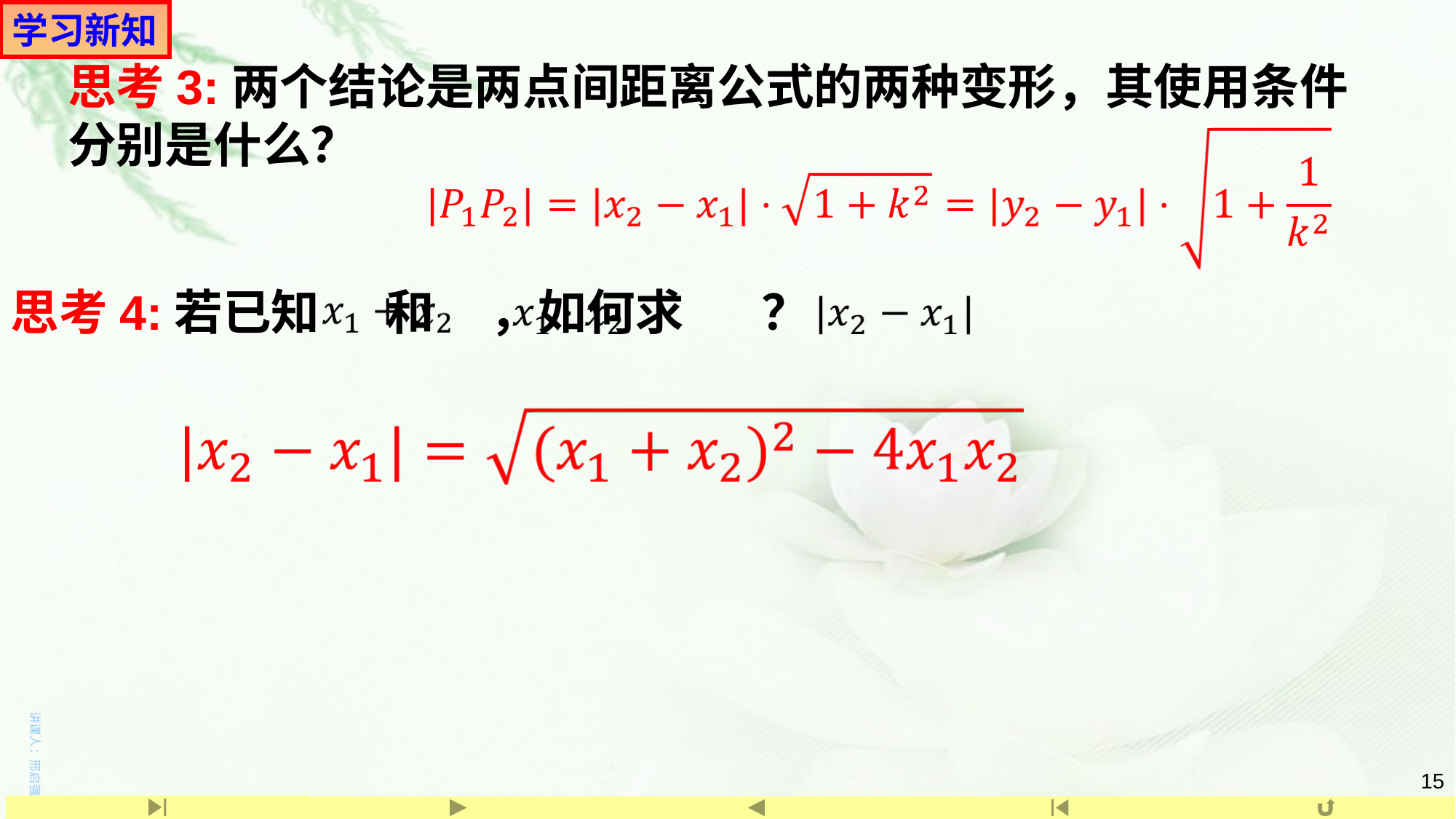

学习新知
思考3:两个结论是两点间距离公式的两种变形，其使用条件分别是什么？

思考4:若已知      和     ，如何求       ？